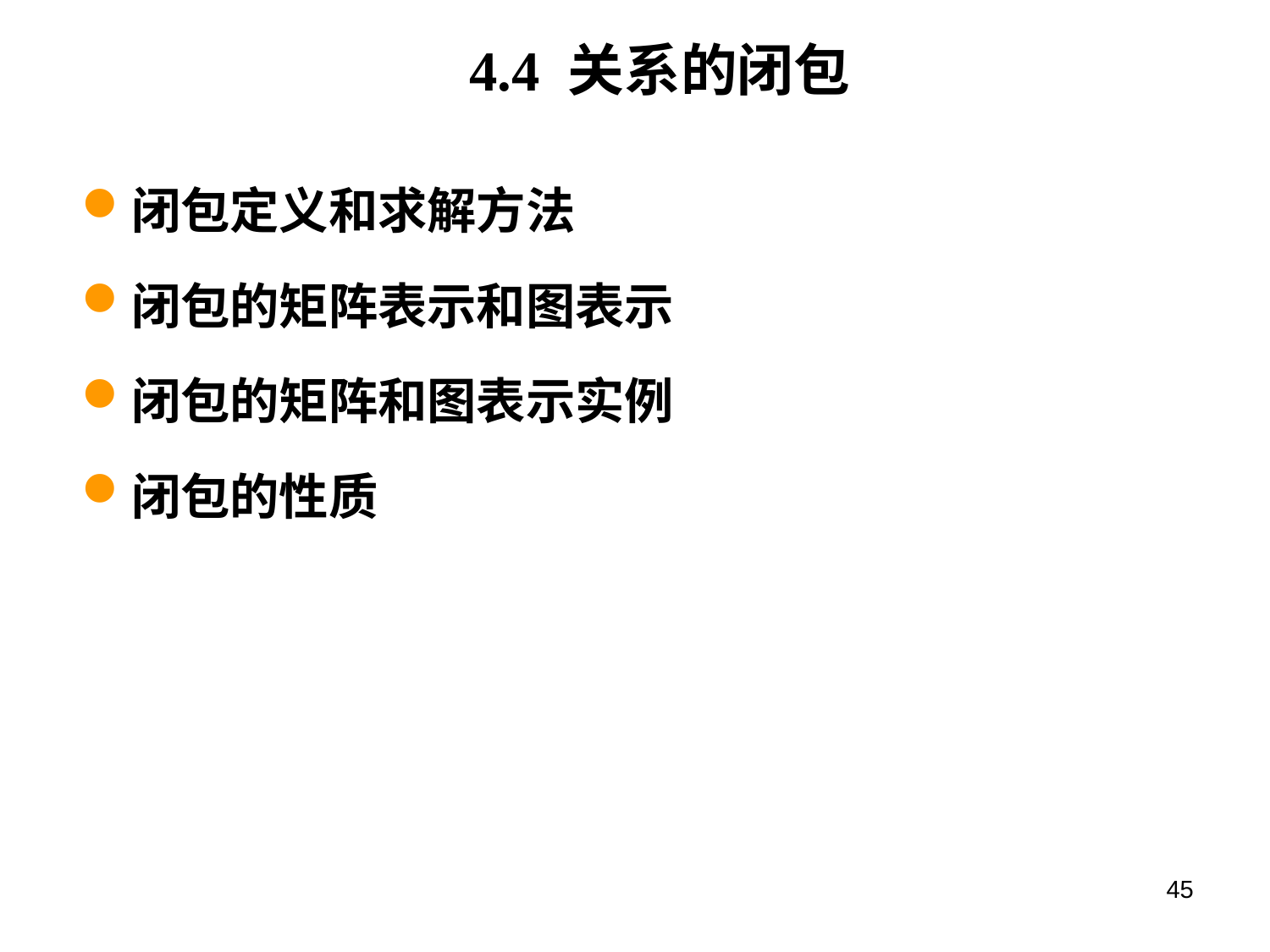

# 4.4 关系的闭包
闭包定义和求解方法
闭包的矩阵表示和图表示
闭包的矩阵和图表示实例
闭包的性质
45